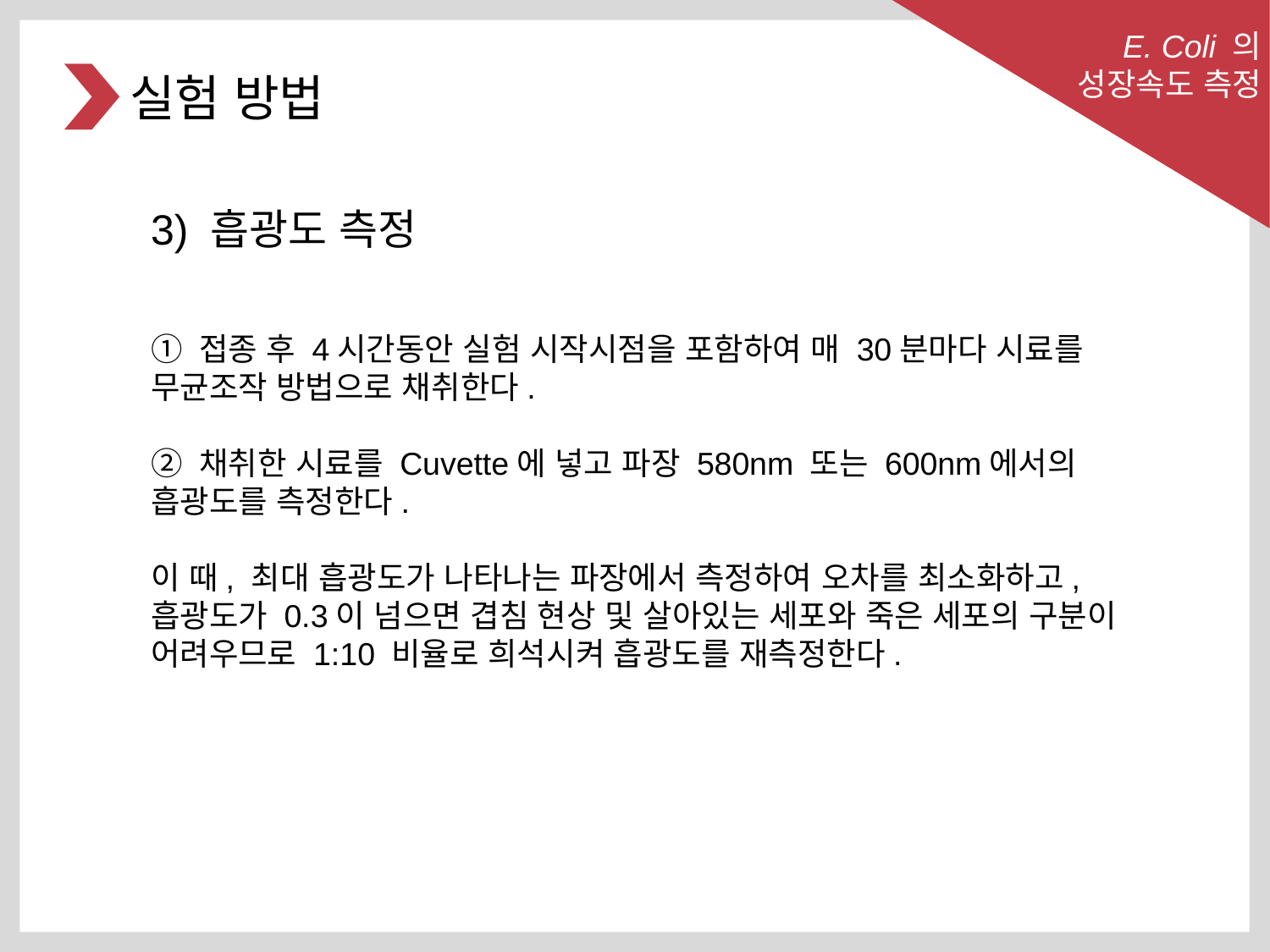

E. Coli 의
성장속도 측정
실험 방법

3) 흡광도 측정

① 접종 후 4시간동안 실험 시작시점을 포함하여 매 30분마다 시료를 무균조작 방법으로 채취한다.

② 채취한 시료를 Cuvette에 넣고 파장 580nm 또는 600nm에서의 흡광도를 측정한다.

이 때, 최대 흡광도가 나타나는 파장에서 측정하여 오차를 최소화하고,
흡광도가 0.3이 넘으면 겹침 현상 및 살아있는 세포와 죽은 세포의 구분이 어려우므로 1:10 비율로 희석시켜 흡광도를 재측정한다.